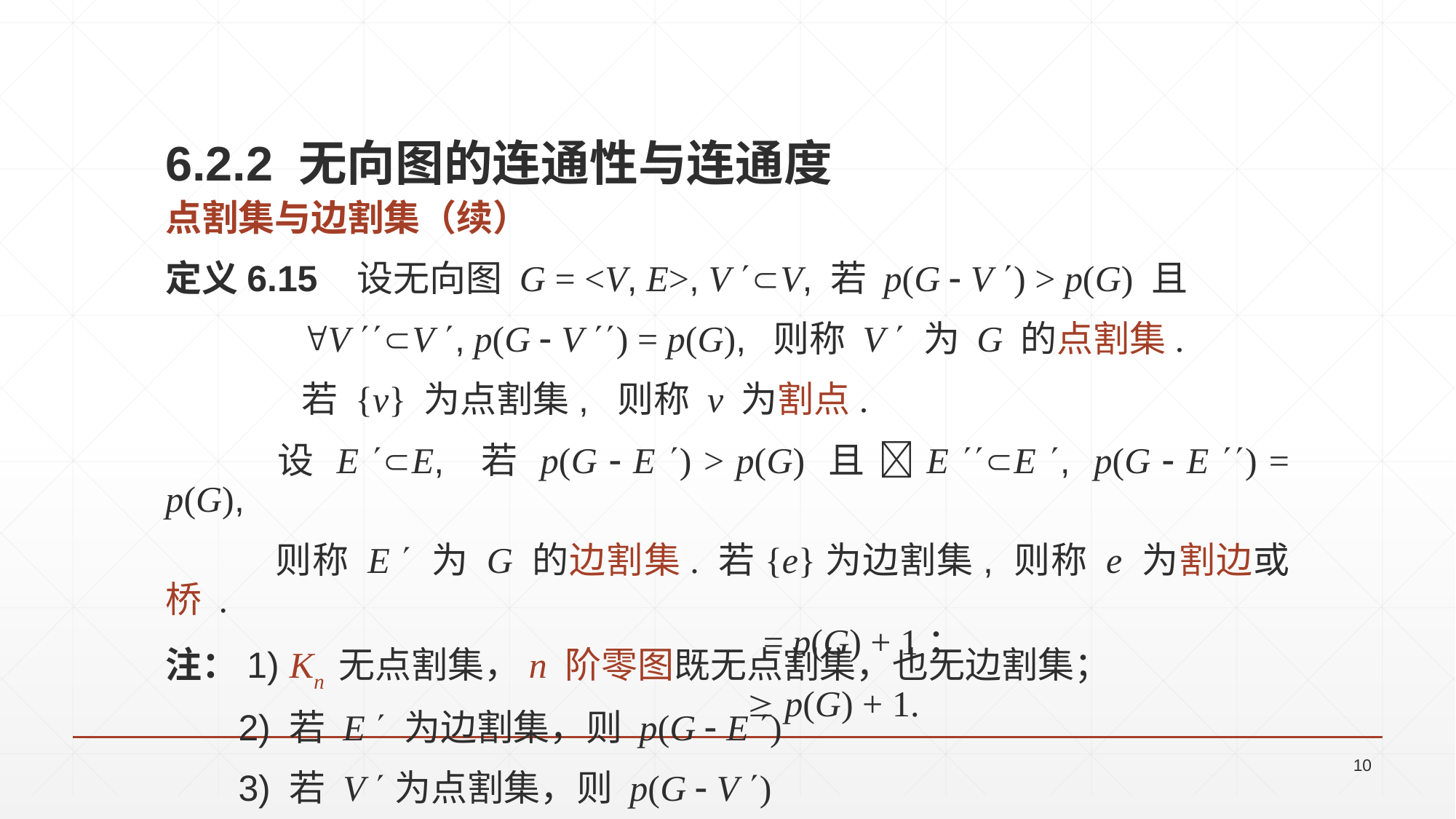

6.2.2 无向图的连通性与连通度
点割集与边割集（续）
定义6.15   设无向图 G = <V, E>, V ′⊂V, 若 p(G − V ′) > p(G) 且
		∀V ′′⊂V ′, p(G − V ′′) = p(G),  则称 V ′ 为 G 的点割集.
		若 {v} 为点割集,  则称 v 为割点.
	设 E ′⊂E,  若 p(G − E ′) > p(G) 且 ∀E ′′⊂E ′,  p(G − E ′′) = p(G),
	则称 E ′ 为 G 的边割集. 若{e}为边割集, 则称 e 为割边或桥 .
注：1) Kn 无点割集，n 阶零图既无点割集，也无边割集；
        2) 若 E ′ 为边割集，则 p(G − E ′)
        3) 若 V ′为点割集，则 p(G − V ′)
= p(G) + 1；
≥ p(G) + 1.
10